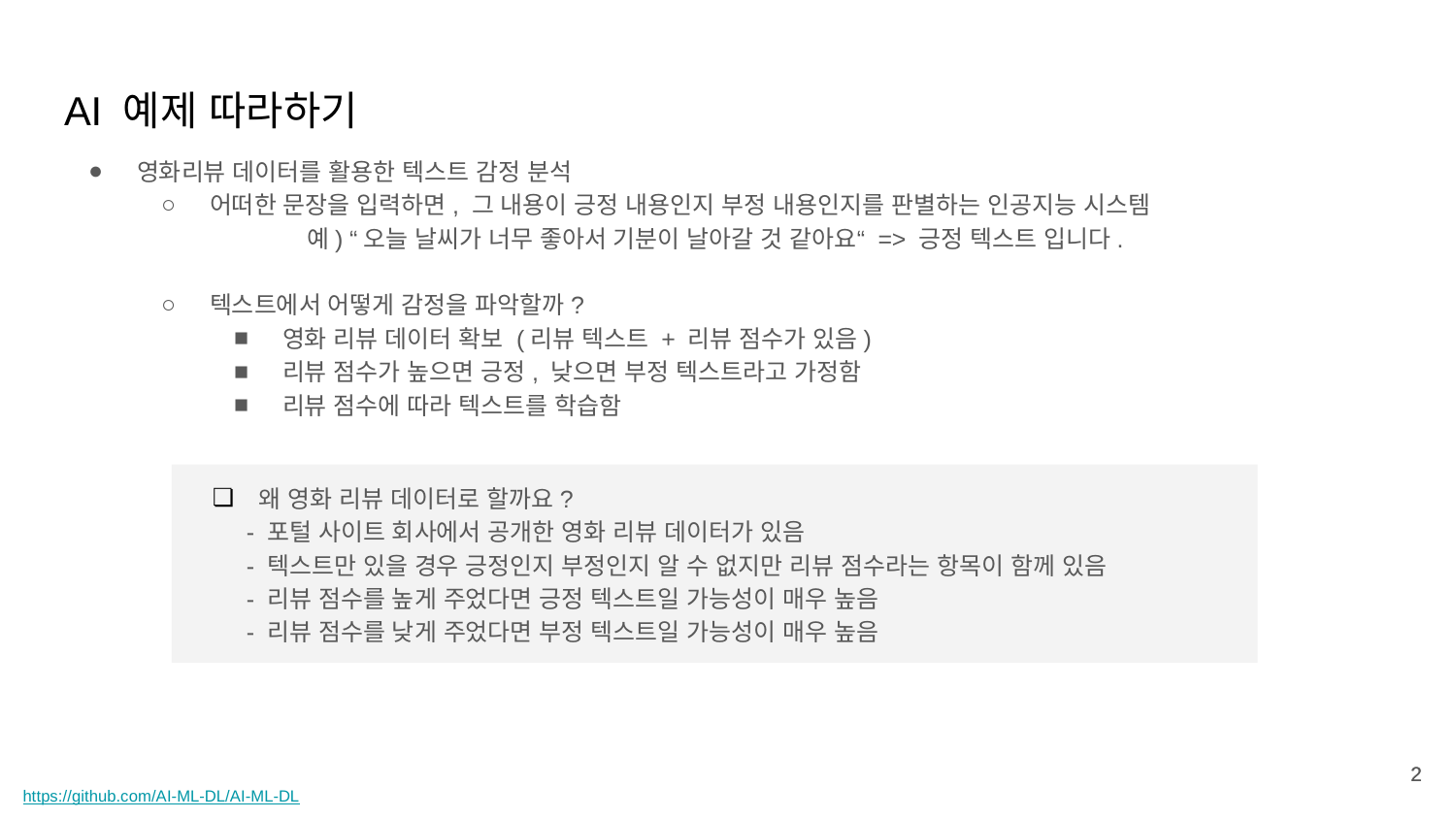

AI 예제 따라하기
영화리뷰 데이터를 활용한 텍스트 감정 분석
어떠한 문장을 입력하면, 그 내용이 긍정 내용인지 부정 내용인지를 판별하는 인공지능 시스템
	예) “오늘 날씨가 너무 좋아서 기분이 날아갈 것 같아요“ => 긍정 텍스트 입니다.

텍스트에서 어떻게 감정을 파악할까?
영화 리뷰 데이터 확보 (리뷰 텍스트 + 리뷰 점수가 있음)
리뷰 점수가 높으면 긍정, 낮으면 부정 텍스트라고 가정함
리뷰 점수에 따라 텍스트를 학습함
왜 영화 리뷰 데이터로 할까요?
     - 포털 사이트 회사에서 공개한 영화 리뷰 데이터가 있음
     - 텍스트만 있을 경우 긍정인지 부정인지 알 수 없지만 리뷰 점수라는 항목이 함께 있음
     - 리뷰 점수를 높게 주었다면 긍정 텍스트일 가능성이 매우 높음
     - 리뷰 점수를 낮게 주었다면 부정 텍스트일 가능성이 매우 높음
2
2